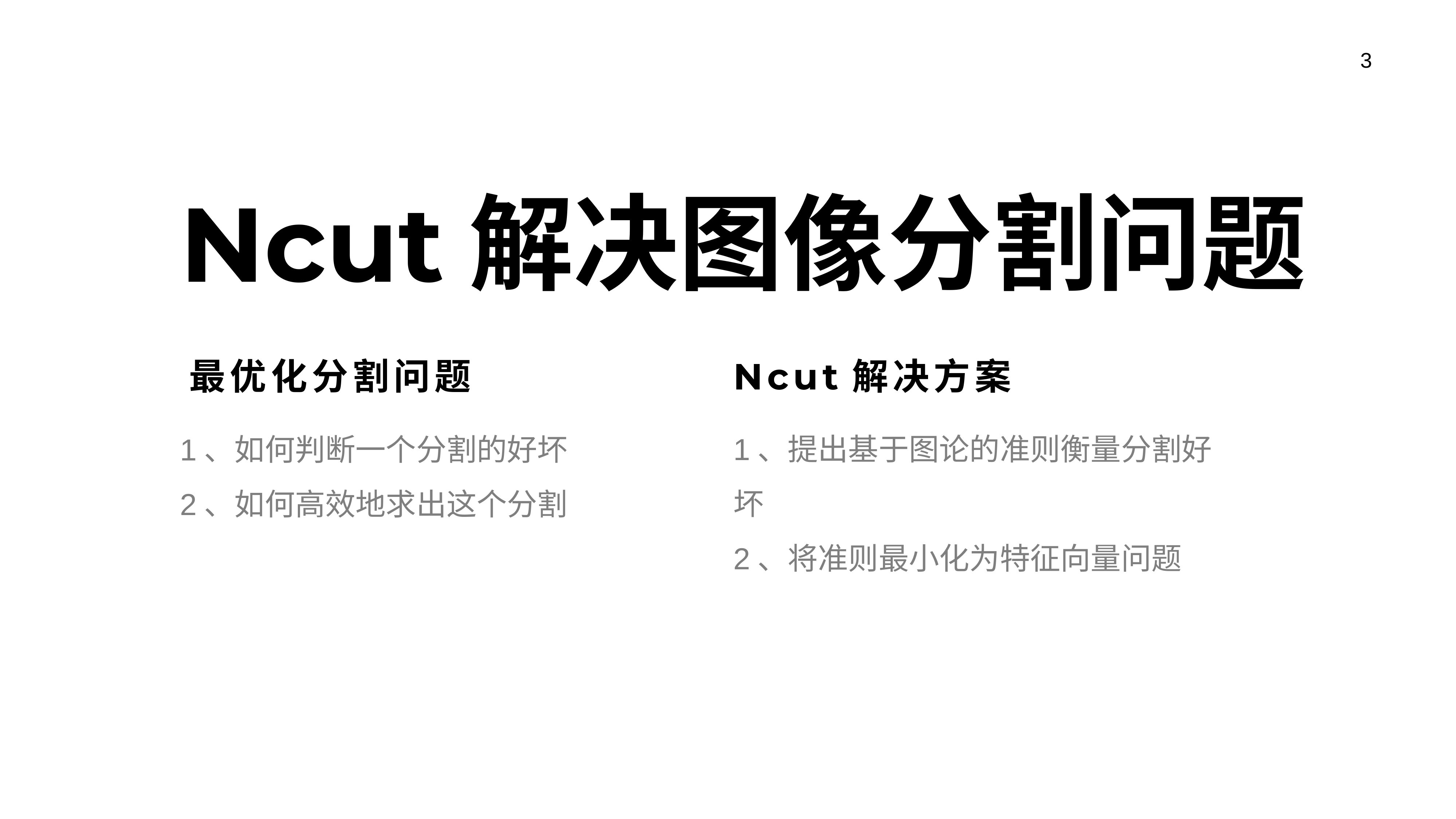

Ncut解决图像分割问题
最优化分割问题
Ncut解决方案
1、提出基于图论的准则衡量分割好坏
2、将准则最小化为特征向量问题
1、如何判断一个分割的好坏
2、如何高效地求出这个分割